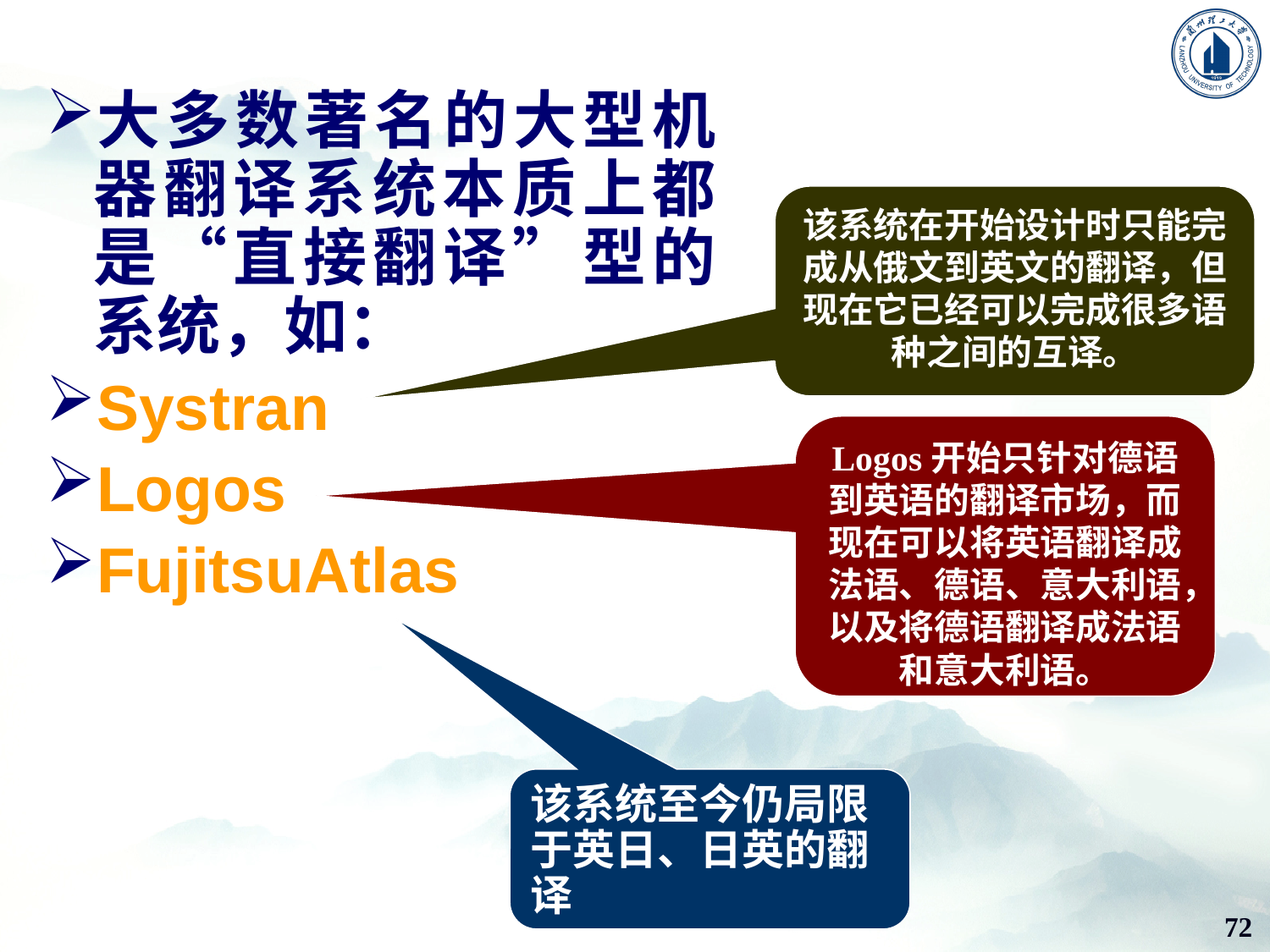

大多数著名的大型机器翻译系统本质上都是“直接翻译”型的系统，如：
Systran
Logos
FujitsuAtlas
该系统在开始设计时只能完成从俄文到英文的翻译，但现在它已经可以完成很多语种之间的互译。
Logos开始只针对德语到英语的翻译市场，而现在可以将英语翻译成法语、德语、意大利语，以及将德语翻译成法语和意大利语。
该系统至今仍局限于英日、日英的翻译
72